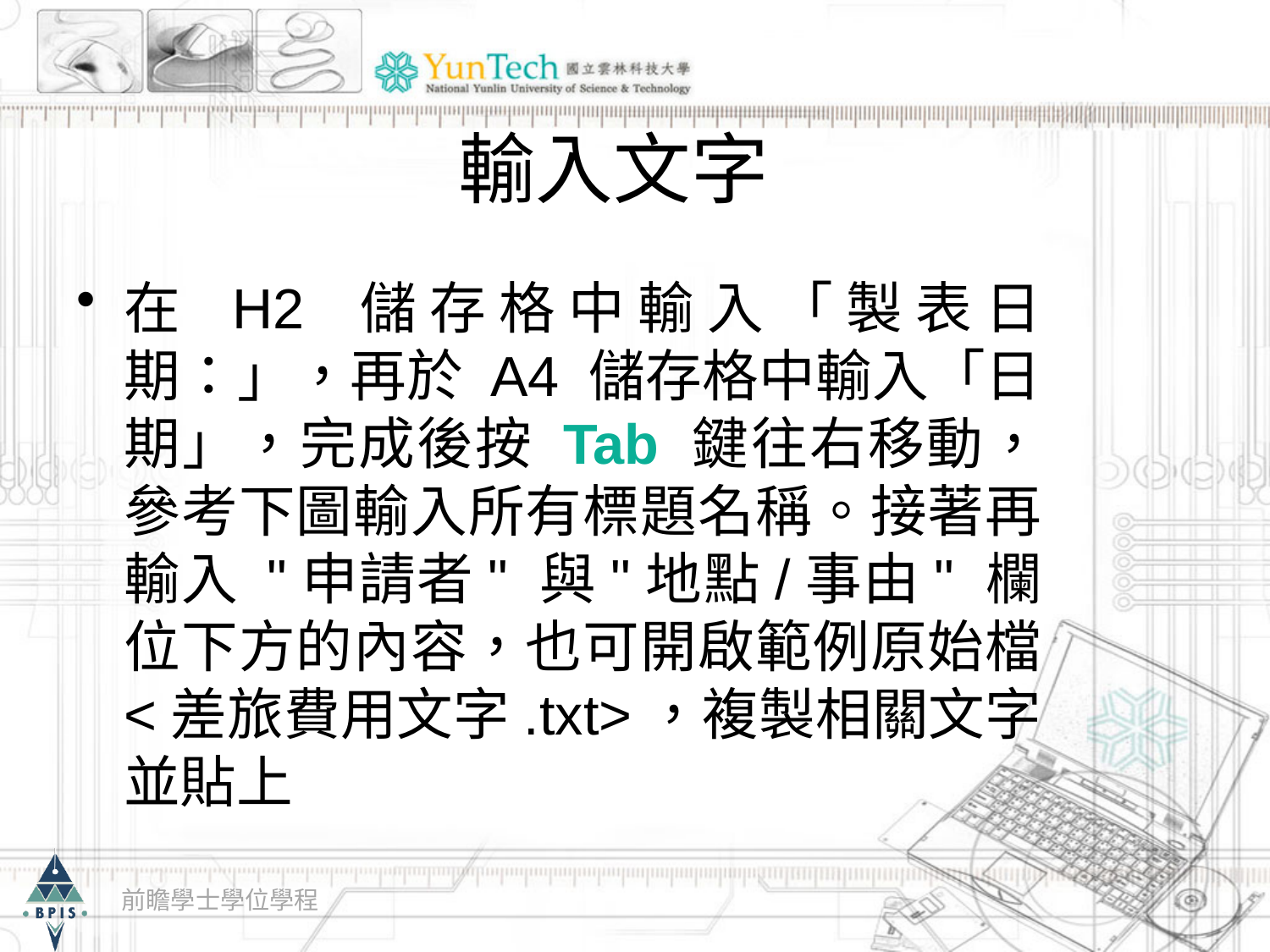

# 輸入文字
在 H2 儲存格中輸入「製表日期：」，再於 A4 儲存格中輸入「日期」，完成後按 Tab 鍵往右移動，參考下圖輸入所有標題名稱。接著再輸入 "申請者" 與"地點/事由" 欄位下方的內容，也可開啟範例原始檔 <差旅費用文字.txt>，複製相關文字並貼上